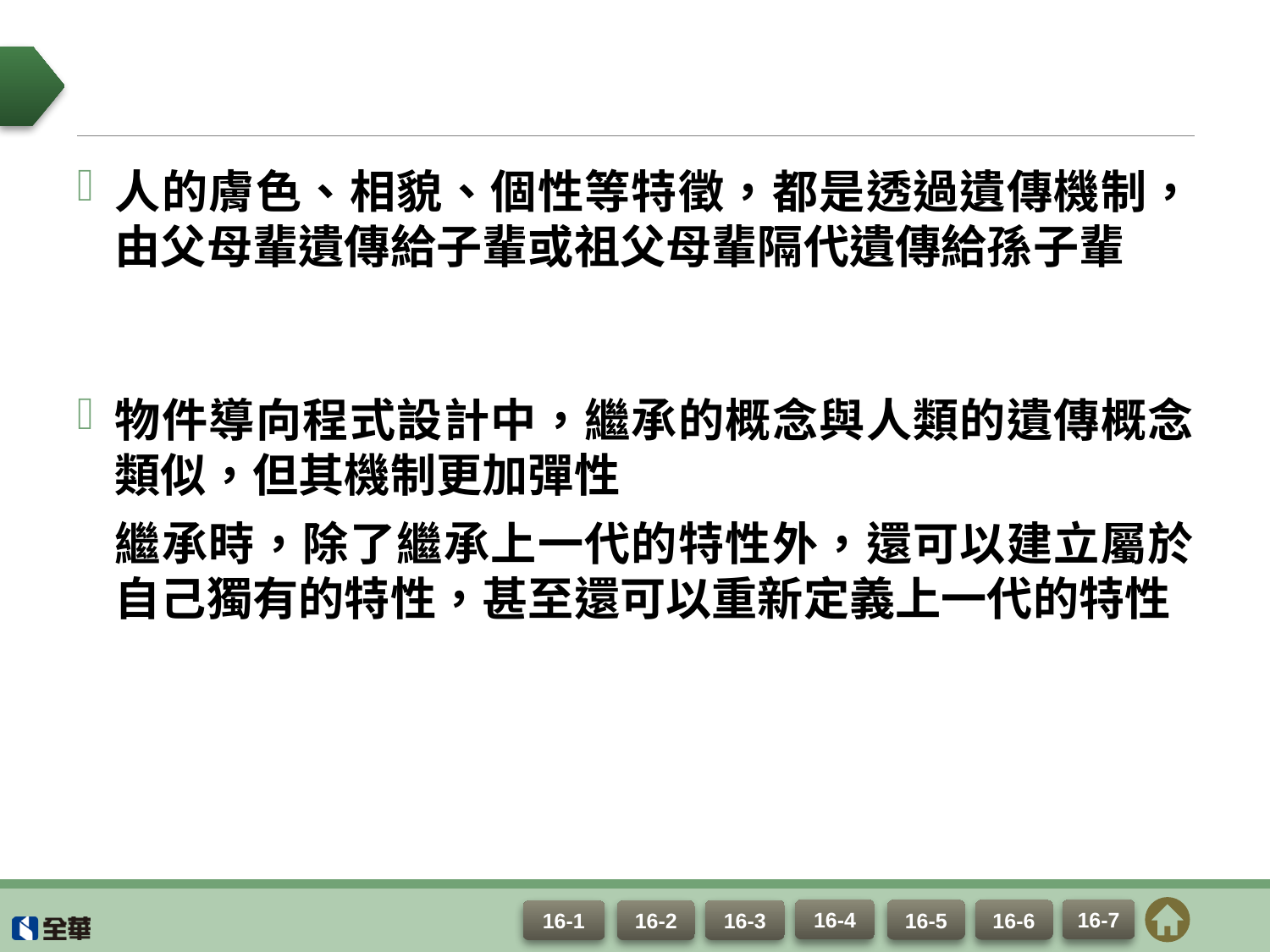

#

人的膚色、相貌、個性等特徵，都是透過遺傳機制，由父母輩遺傳給子輩或祖父母輩隔代遺傳給孫子輩

物件導向程式設計中，繼承的概念與人類的遺傳概念類似，但其機制更加彈性
繼承時，除了繼承上一代的特性外，還可以建立屬於自己獨有的特性，甚至還可以重新定義上一代的特性